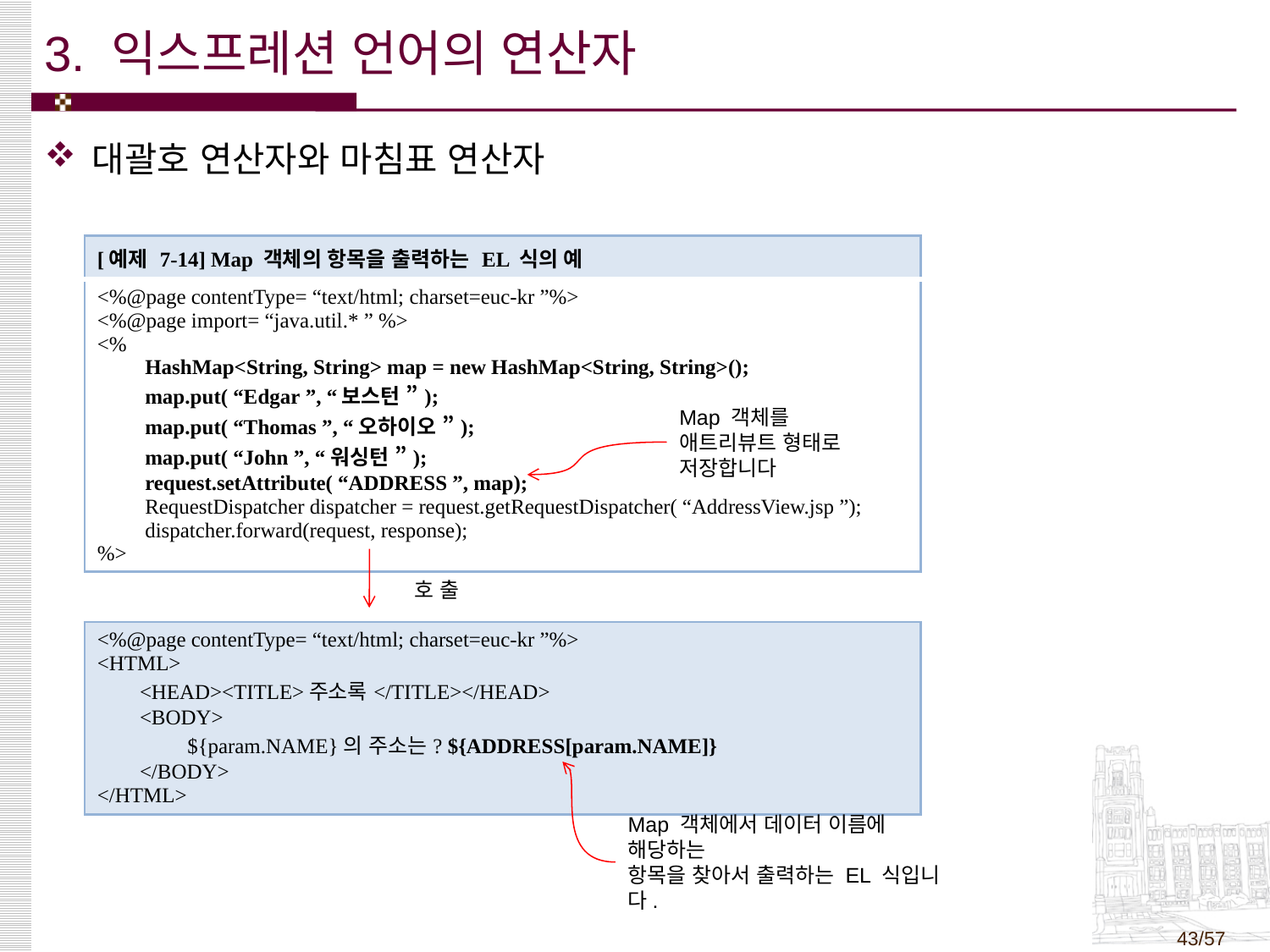

# 3. 익스프레션 언어의 연산자
대괄호 연산자와 마침표 연산자

| [예제 7-14] Map 객체의 항목을 출력하는 EL 식의 예 |
| --- |
| <%@page contentType= “text/html; charset=euc-kr ”%> <%@page import= “java.util.\* ” %> <% HashMap<String, String> map = new HashMap<String, String>(); map.put( “Edgar ”, “보스턴 ”); map.put( “Thomas ”, “오하이오 ”); map.put( “John ”, “워싱턴 ”); request.setAttribute( “ADDRESS ”, map); RequestDispatcher dispatcher = request.getRequestDispatcher( “AddressView.jsp ”); dispatcher.forward(request, response); %> |
Map 객체를 애트리뷰트 형태로 저장합니다
호 출
| <%@page contentType= “text/html; charset=euc-kr ”%> <HTML> <HEAD><TITLE>주소록</TITLE></HEAD> <BODY> ${param.NAME}의 주소는? ${ADDRESS[param.NAME]} </BODY> </HTML> |
| --- |
Map 객체에서 데이터 이름에 해당하는
항목을 찾아서 출력하는 EL 식입니다.